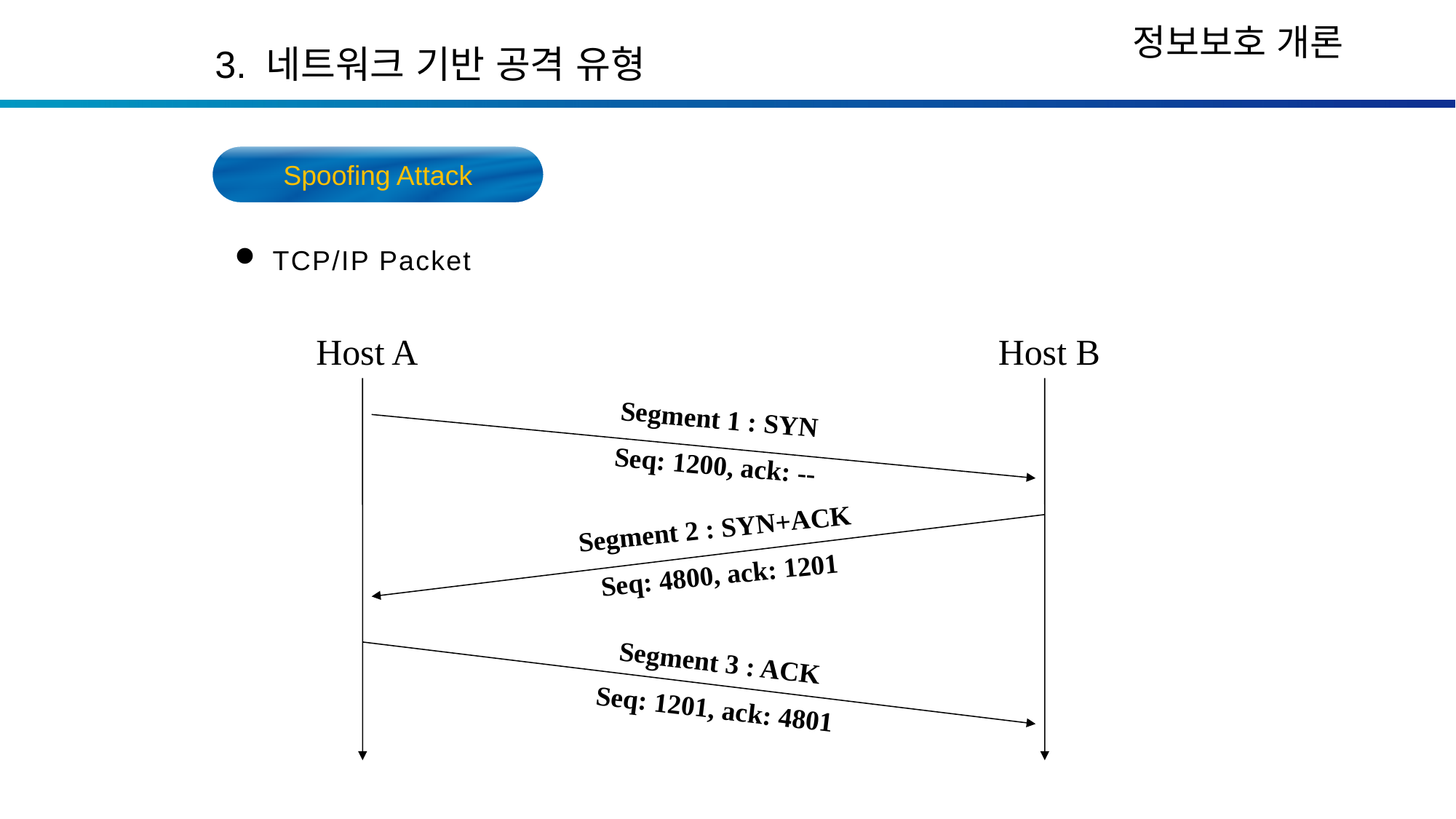

3. 네트워크 기반 공격 유형
Spoofing Attack

TCP/IP Packet
Host A
Host B

Segment 1 : SYN
Seq: 1200, ack: --

Segment 2 : SYN+ACK
Seq: 4800, ack: 1201

Segment 3 : ACK
Seq: 1201, ack: 4801